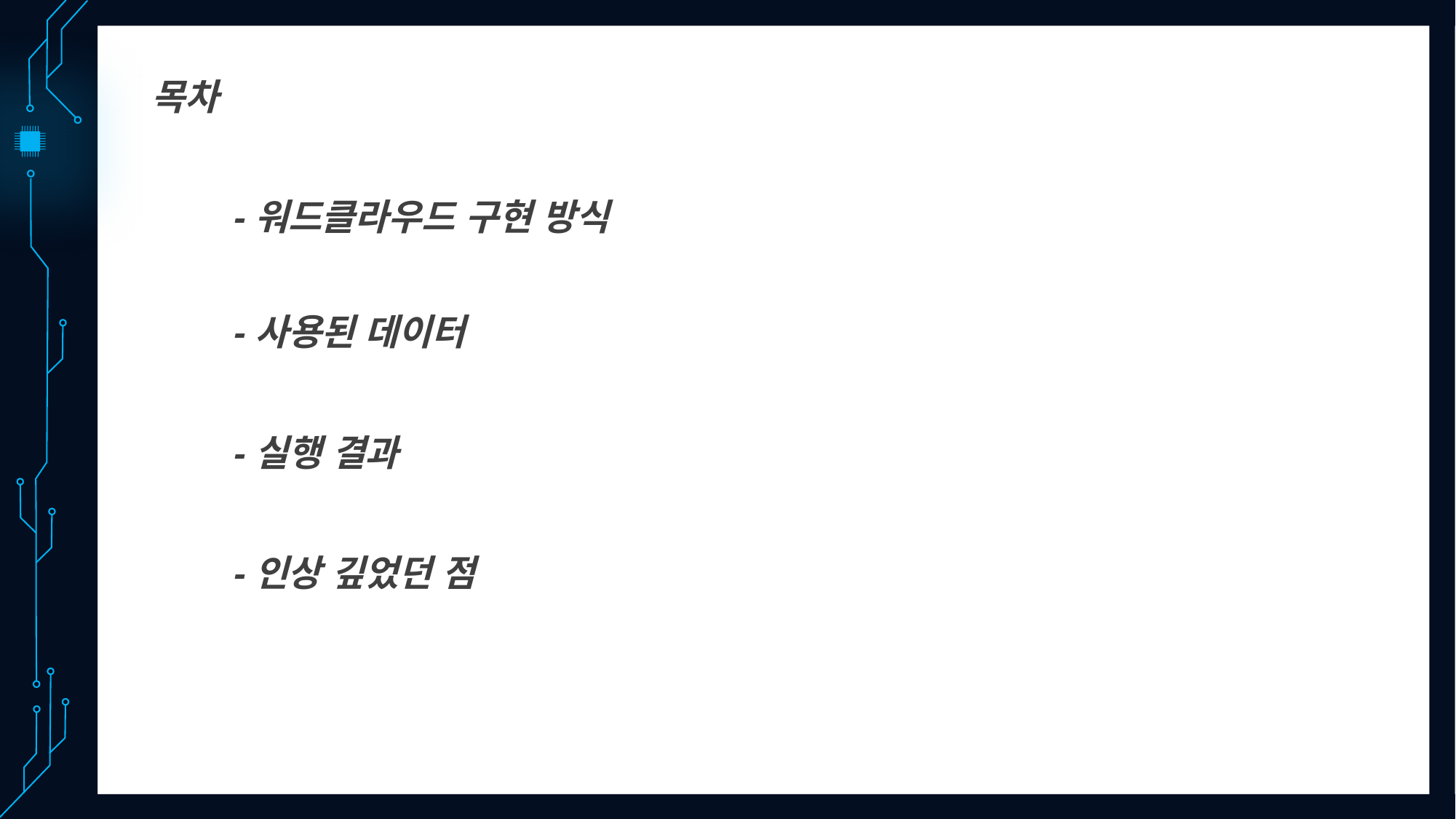

목차

-워드클라우드 구현 방식

-사용된 데이터
-실행 결과
-인상 깊었던 점